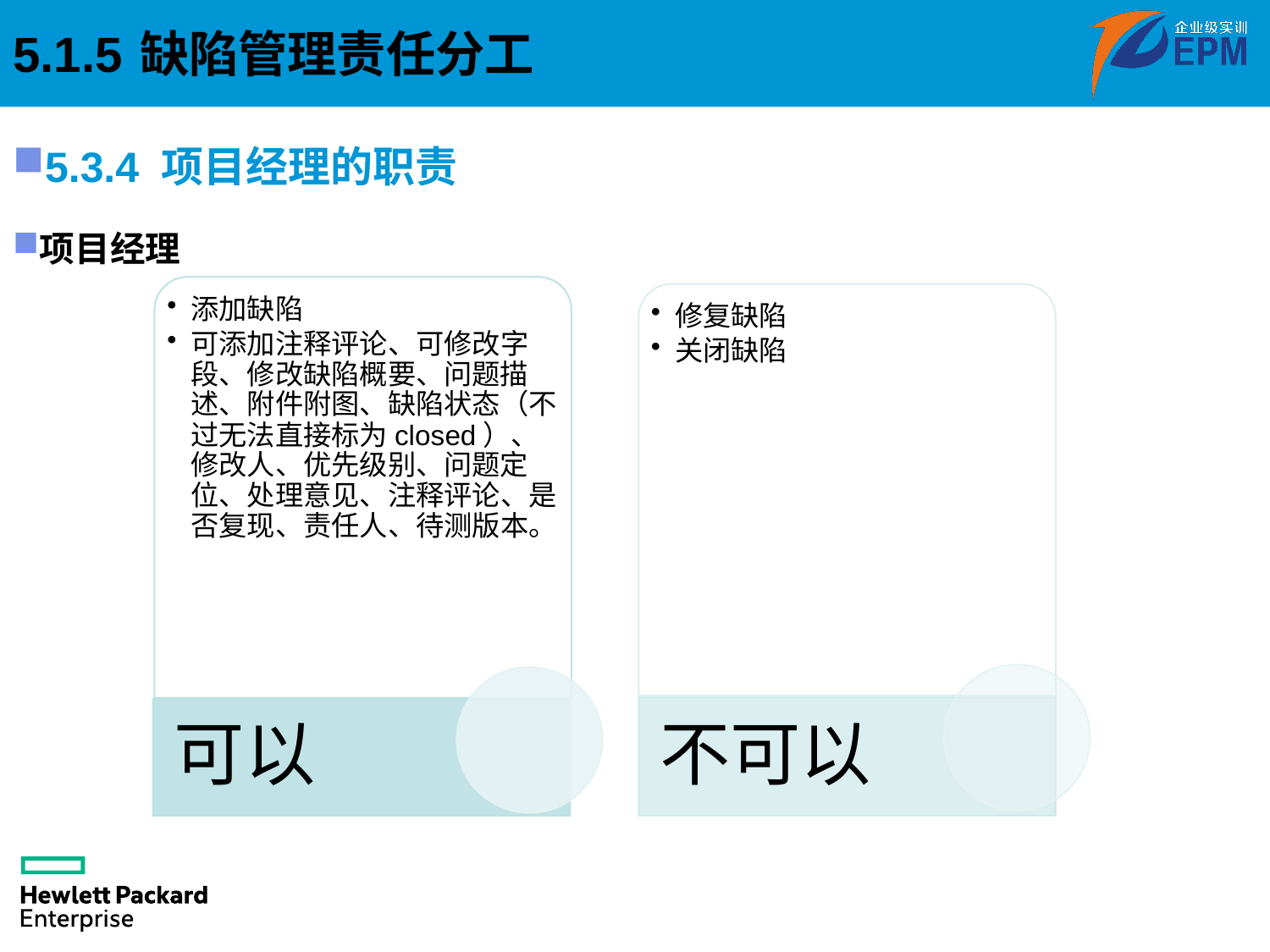

# 5.1.5	缺陷管理责任分工
5.3.4 项目经理的职责
项目经理
添加缺陷
可添加注释评论、可修改字段、修改缺陷概要、问题描述、附件附图、缺陷状态（不过无法直接标为closed）、修改人、优先级别、问题定位、处理意见、注释评论、是否复现、责任人、待测版本。
可以
修复缺陷
关闭缺陷
不可以